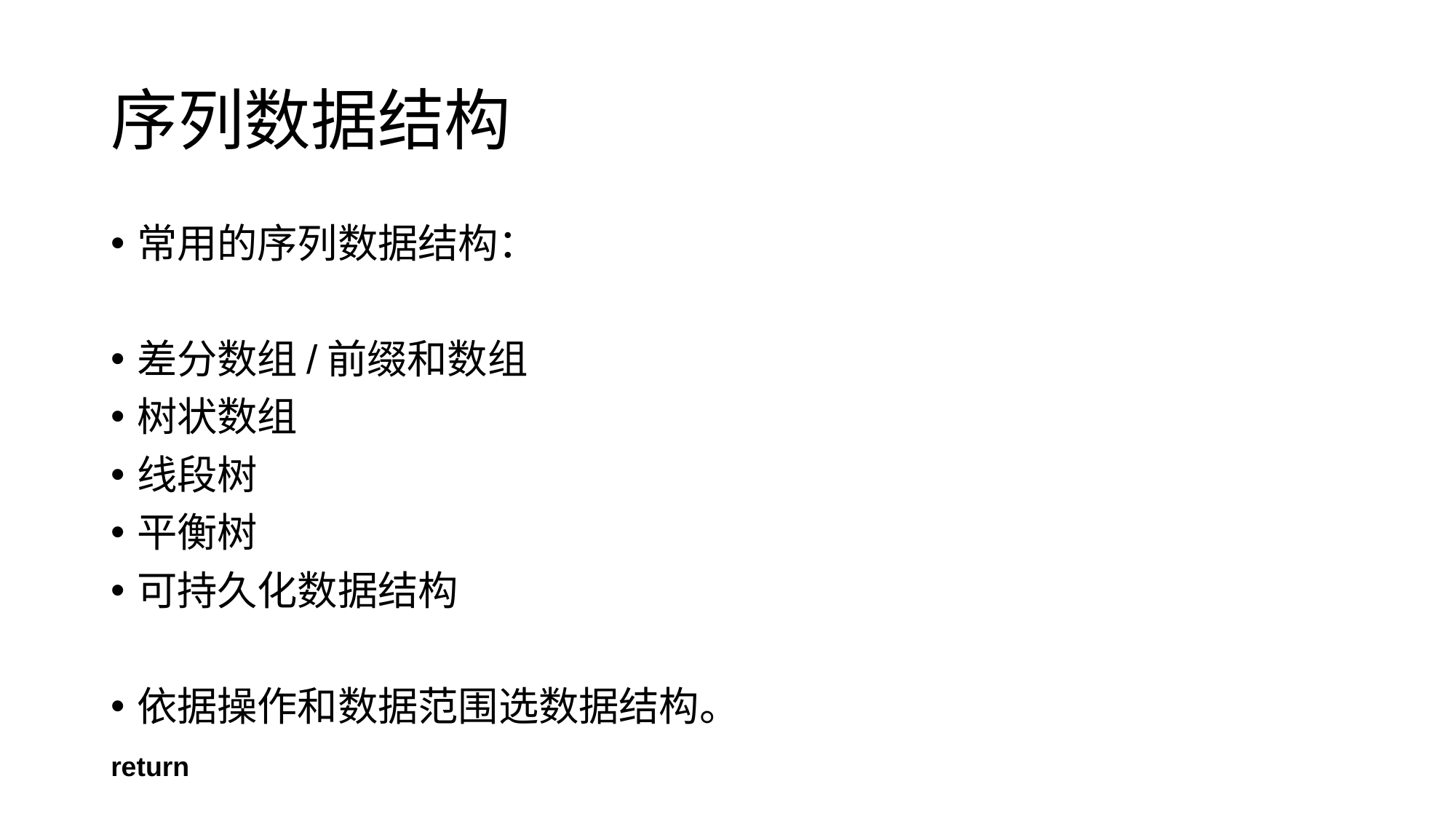

# 序列数据结构
常用的序列数据结构：

差分数组/前缀和数组
树状数组
线段树
平衡树
可持久化数据结构

依据操作和数据范围选数据结构。
return